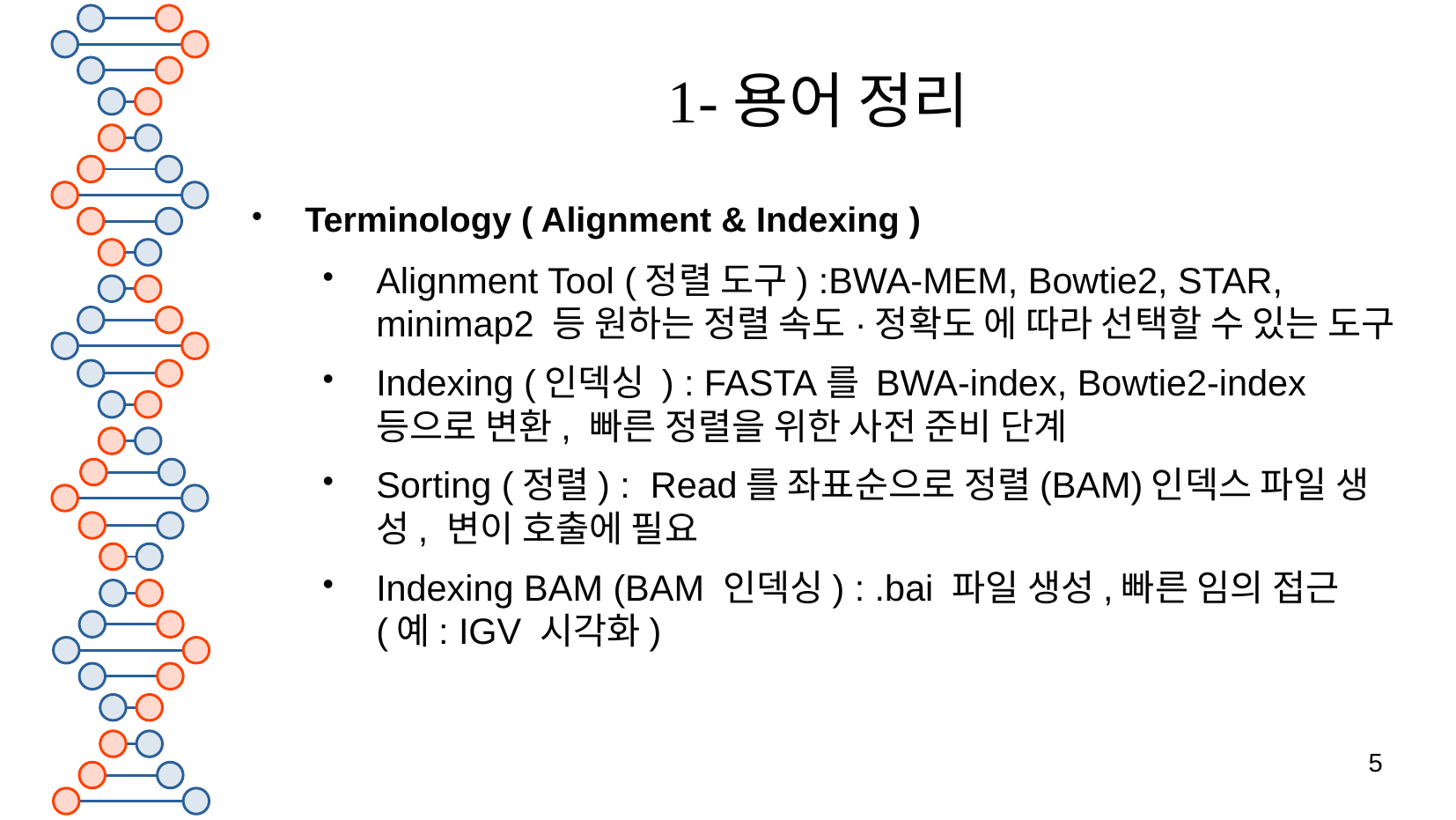

# 1-용어 정리
Terminology ( Alignment & Indexing )
Alignment Tool (정렬 도구) :BWA‑MEM, Bowtie2, STAR, minimap2 등 원하는 정렬 속도·정확도 에 따라 선택할 수 있는 도구
Indexing (인덱싱 ) : FASTA를 BWA‑index, Bowtie2‑index 등으로 변환, 빠른 정렬을 위한 사전 준비 단계
Sorting (정렬) :  Read를 좌표순으로 정렬(BAM)인덱스 파일 생성, 변이 호출에 필요
Indexing BAM (BAM 인덱싱) : .bai 파일 생성,빠른 임의 접근 (예: IGV 시각화)
5